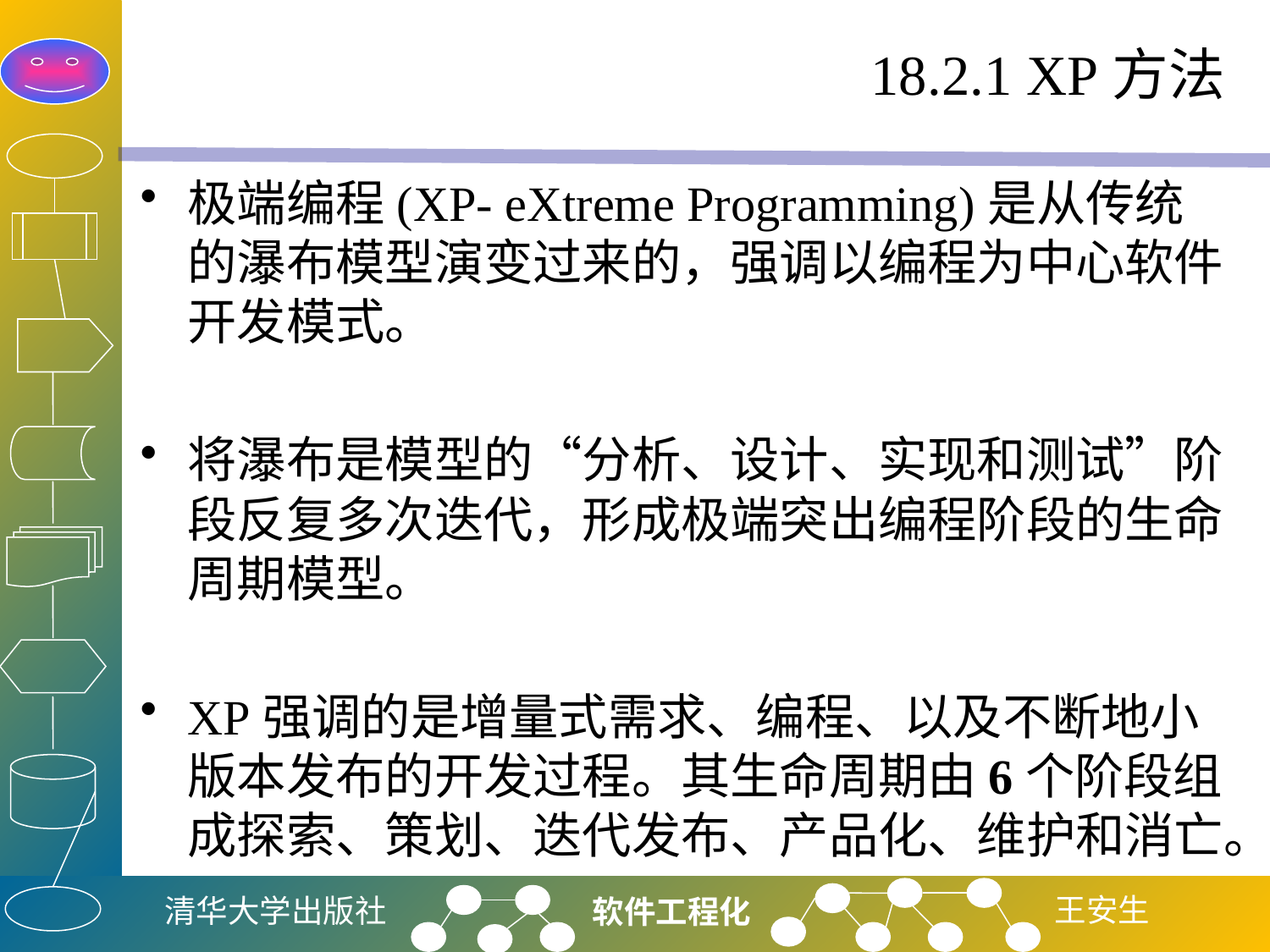

# 18.2.1 XP方法
极端编程(XP- eXtreme Programming)是从传统的瀑布模型演变过来的，强调以编程为中心软件开发模式。

将瀑布是模型的“分析、设计、实现和测试”阶段反复多次迭代，形成极端突出编程阶段的生命周期模型。

XP强调的是增量式需求、编程、以及不断地小版本发布的开发过程。其生命周期由6个阶段组成探索、策划、迭代发布、产品化、维护和消亡。